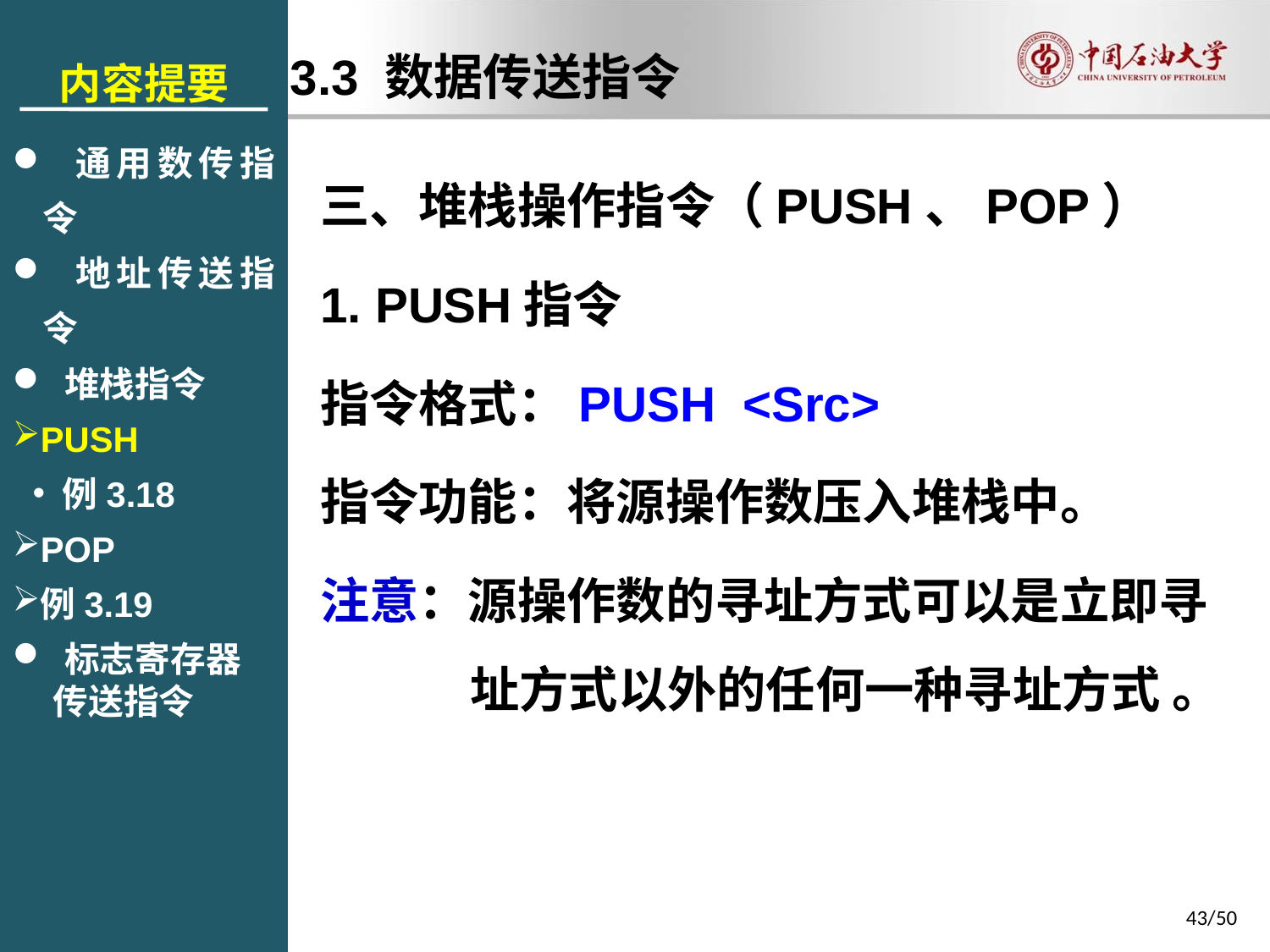

内容提要
 通用数传指令
 地址传送指令
 堆栈指令
PUSH
例3.18
POP
例3.19
 标志寄存器
    传送指令

3.3 数据传送指令
三、堆栈操作指令（PUSH、POP）
1. PUSH指令
指令格式：PUSH  <Src>
指令功能：将源操作数压入堆栈中。
注意：源操作数的寻址方式可以是立即寻址方式以外的任何一种寻址方式 。
43/50